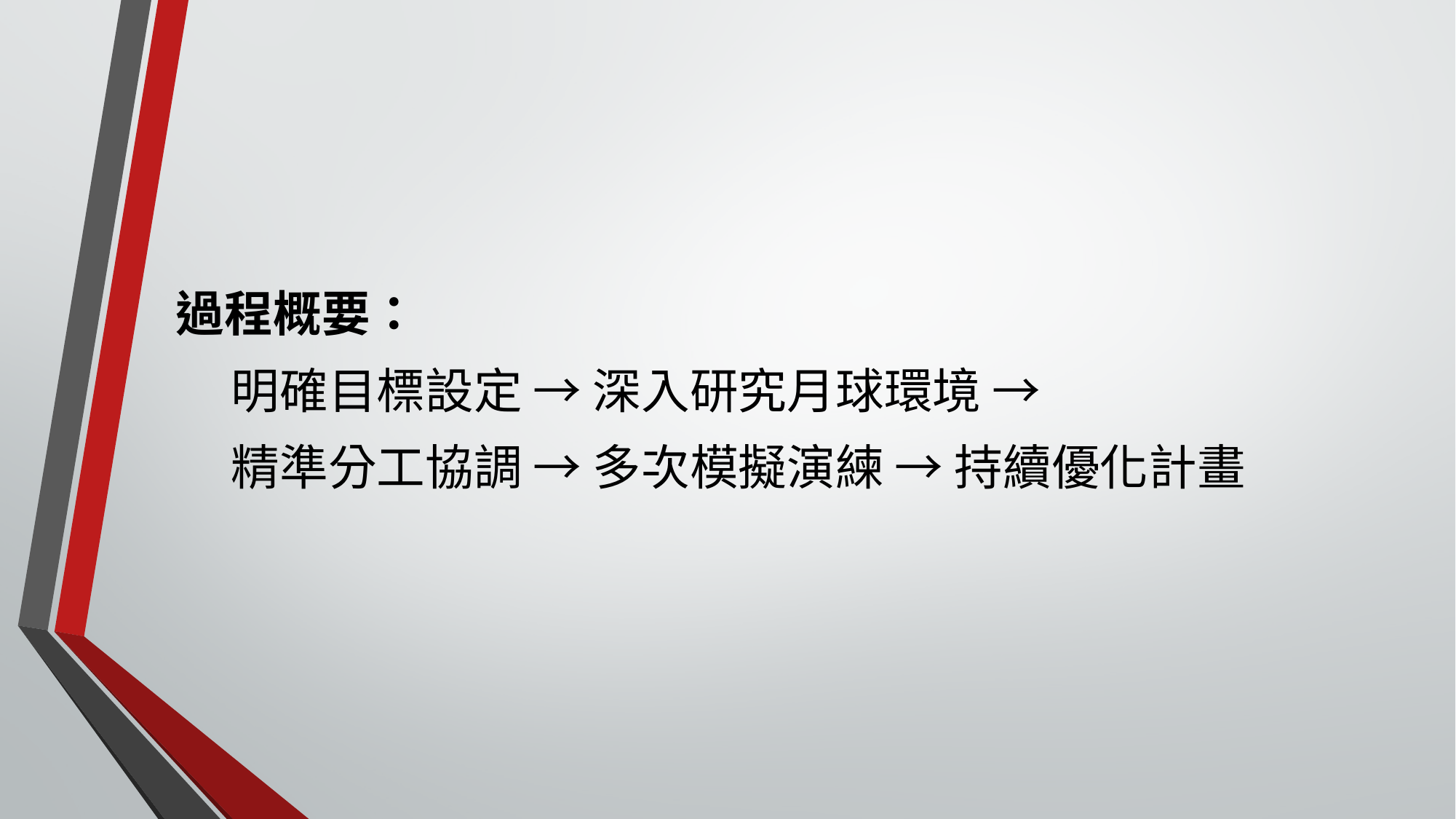

過程概要：
    明確目標設定 → 深入研究月球環境 →
    精準分工協調 → 多次模擬演練 → 持續優化計畫